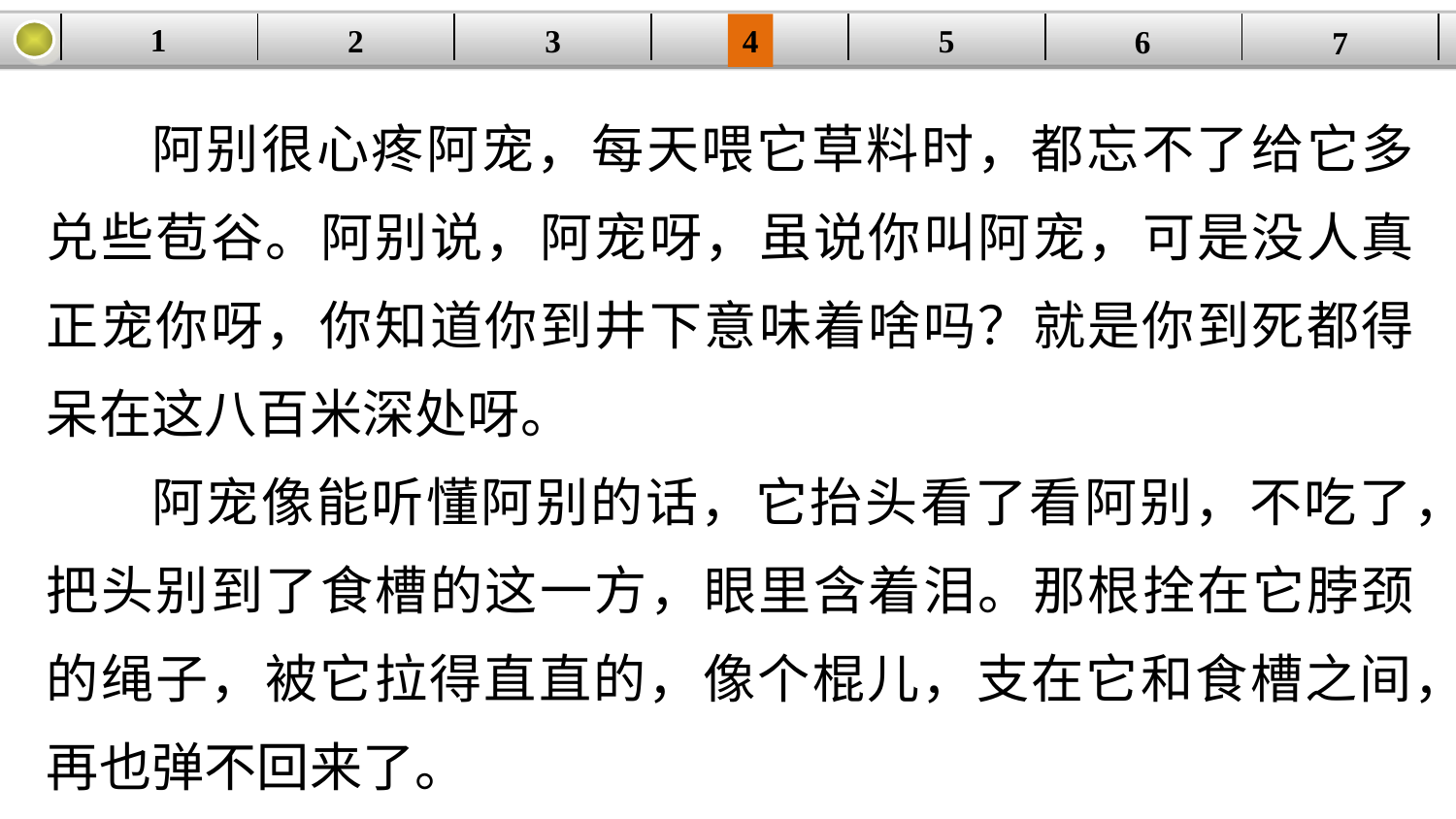

1
5
3
2
|  |  |  |  |  |  |  |
| --- | --- | --- | --- | --- | --- | --- |
4
6
7

阿别很心疼阿宠，每天喂它草料时，都忘不了给它多兑些苞谷。阿别说，阿宠呀，虽说你叫阿宠，可是没人真正宠你呀，你知道你到井下意味着啥吗？就是你到死都得呆在这八百米深处呀。
阿宠像能听懂阿别的话，它抬头看了看阿别，不吃了，把头别到了食槽的这一方，眼里含着泪。那根拴在它脖颈的绳子，被它拉得直直的，像个棍儿，支在它和食槽之间，再也弹不回来了。